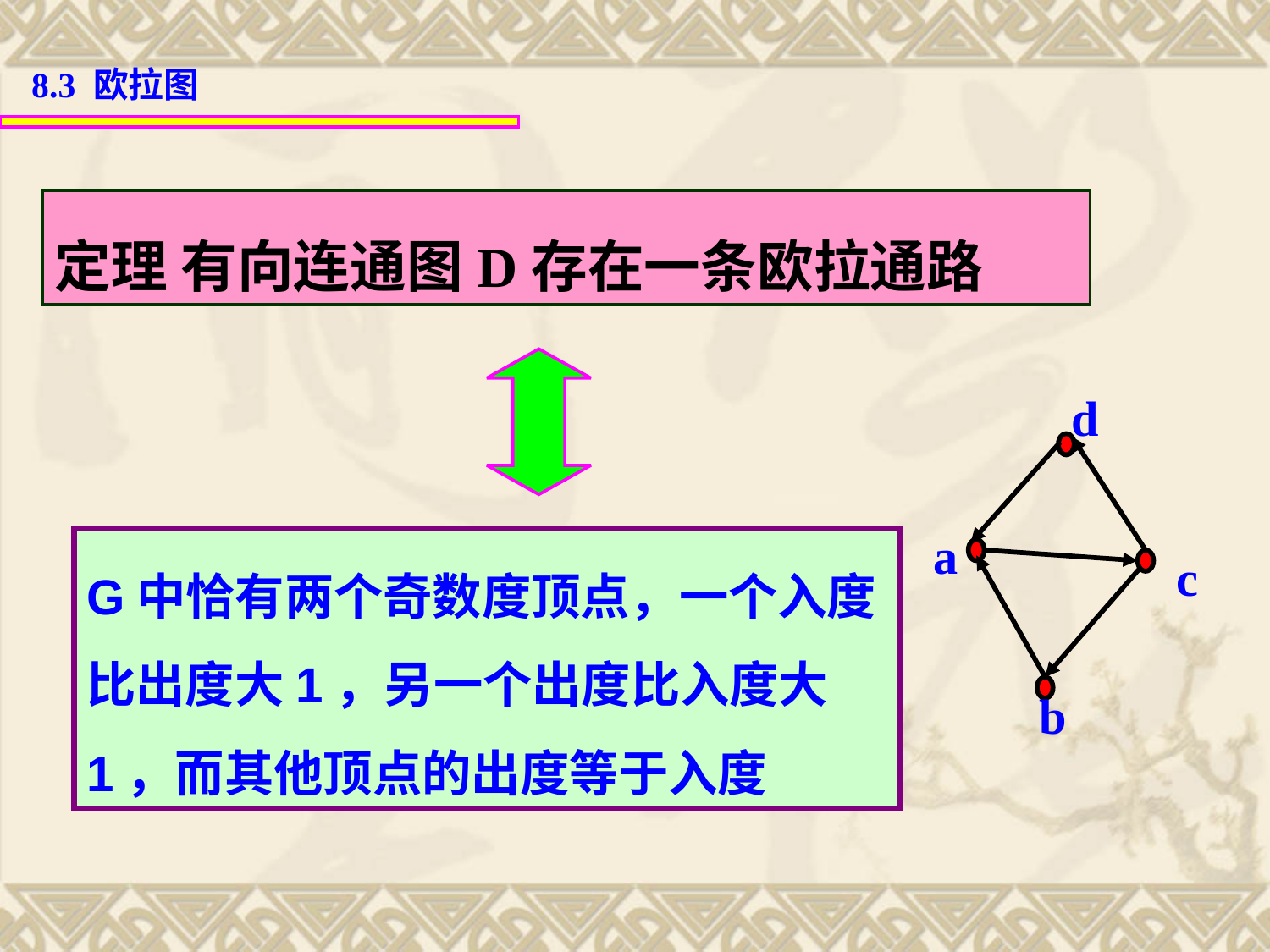

8.3 欧拉图

定理 有向连通图D存在一条欧拉通路

d

a
G中恰有两个奇数度顶点，一个入度比出度大1，另一个出度比入度大1，而其他顶点的出度等于入度

c

b